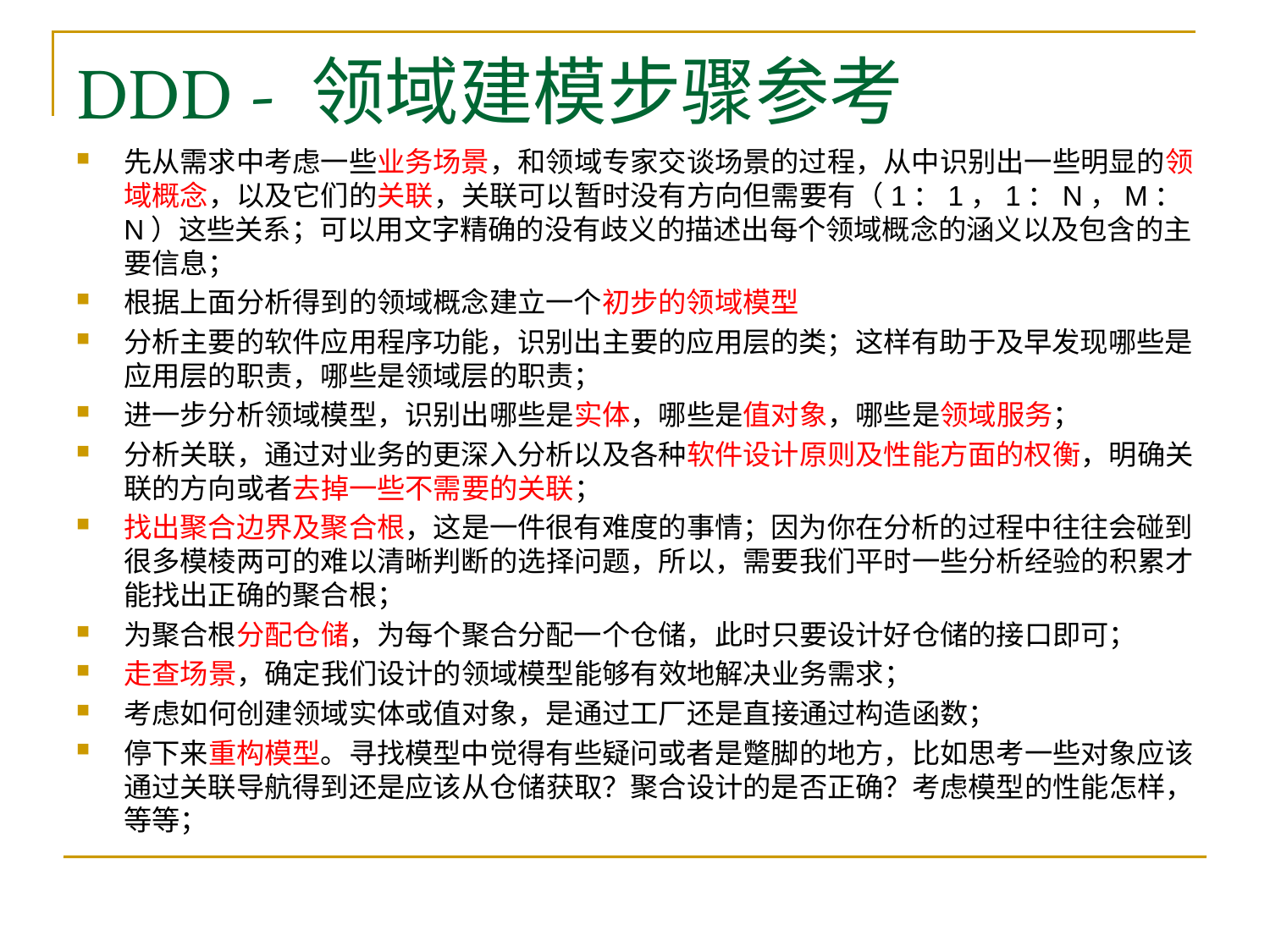

# DDD - 领域建模步骤参考
先从需求中考虑一些业务场景，和领域专家交谈场景的过程，从中识别出一些明显的领域概念，以及它们的关联，关联可以暂时没有方向但需要有（1：1，1：N，M：N）这些关系；可以用文字精确的没有歧义的描述出每个领域概念的涵义以及包含的主要信息；
根据上面分析得到的领域概念建立一个初步的领域模型
分析主要的软件应用程序功能，识别出主要的应用层的类；这样有助于及早发现哪些是应用层的职责，哪些是领域层的职责；
进一步分析领域模型，识别出哪些是实体，哪些是值对象，哪些是领域服务；
分析关联，通过对业务的更深入分析以及各种软件设计原则及性能方面的权衡，明确关联的方向或者去掉一些不需要的关联；
找出聚合边界及聚合根，这是一件很有难度的事情；因为你在分析的过程中往往会碰到很多模棱两可的难以清晰判断的选择问题，所以，需要我们平时一些分析经验的积累才能找出正确的聚合根；
为聚合根分配仓储，为每个聚合分配一个仓储，此时只要设计好仓储的接口即可；
走查场景，确定我们设计的领域模型能够有效地解决业务需求；
考虑如何创建领域实体或值对象，是通过工厂还是直接通过构造函数；
停下来重构模型。寻找模型中觉得有些疑问或者是蹩脚的地方，比如思考一些对象应该通过关联导航得到还是应该从仓储获取？聚合设计的是否正确？考虑模型的性能怎样，等等；